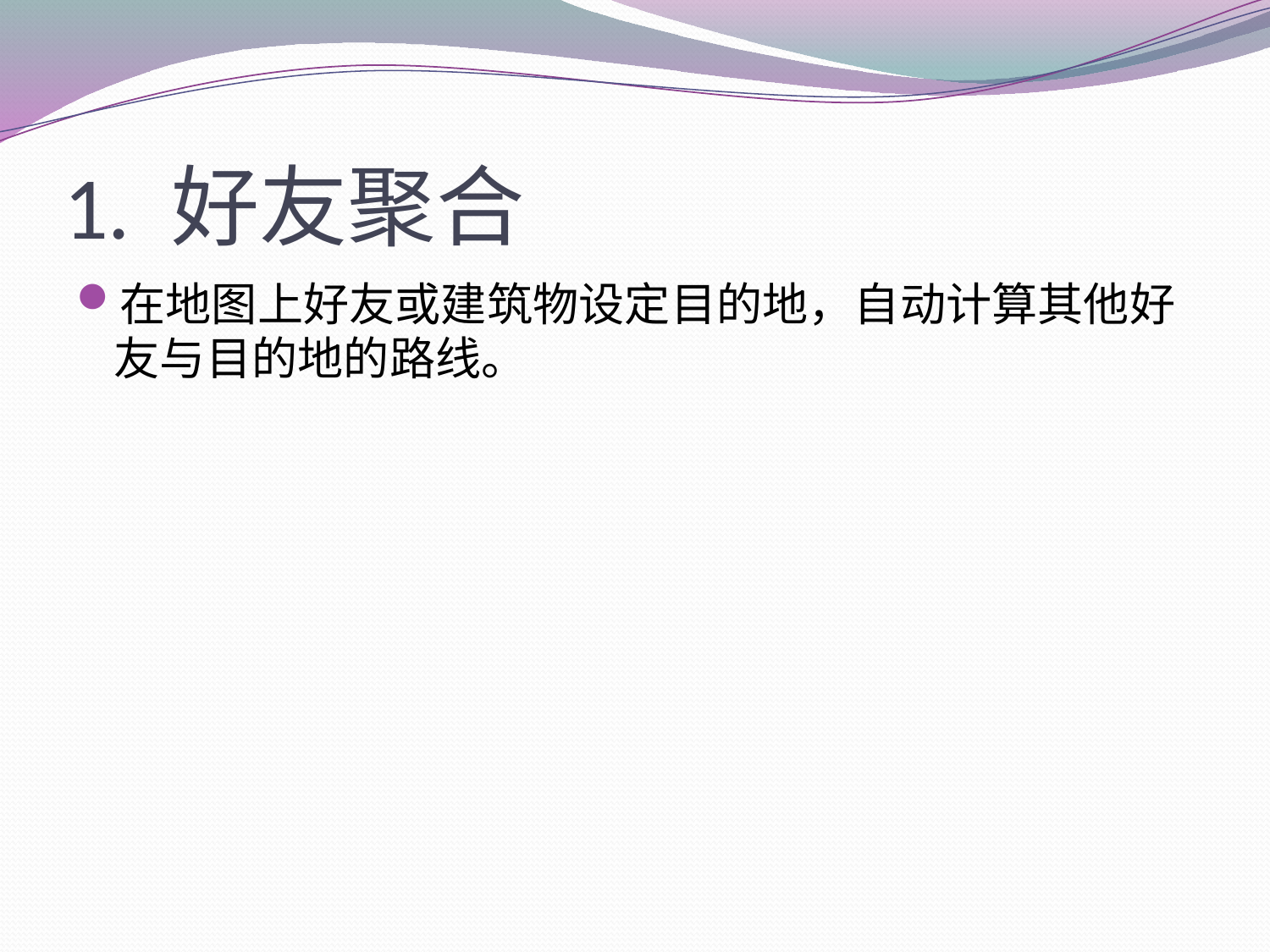

# 1. 好友聚合
在地图上好友或建筑物设定目的地，自动计算其他好友与目的地的路线。